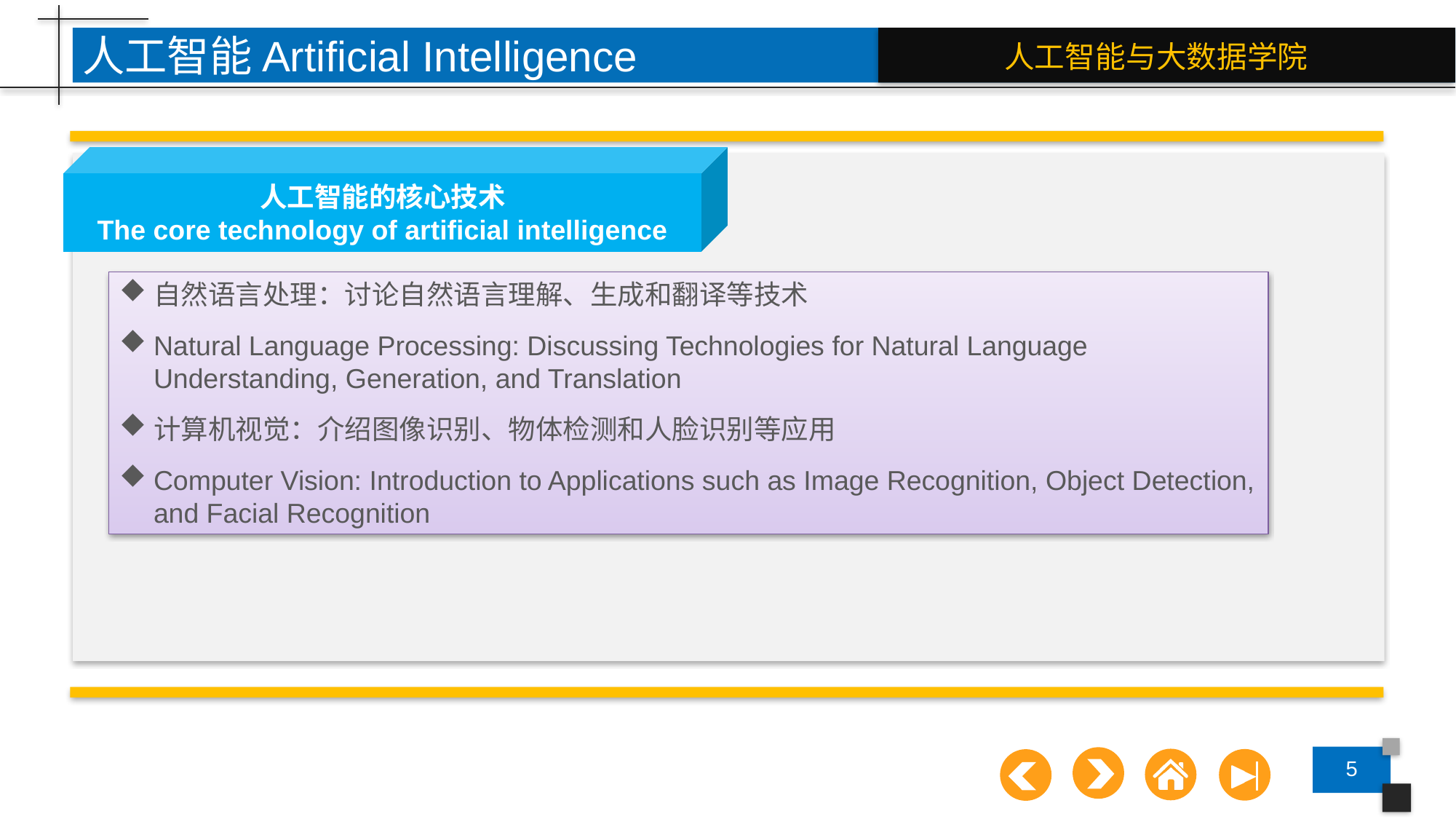

人工智能Artificial Intelligence
人工智能的核心技术
The core technology of artificial intelligence
自然语言处理：讨论自然语言理解、生成和翻译等技术
Natural Language Processing: Discussing Technologies for Natural Language Understanding, Generation, and Translation
计算机视觉：介绍图像识别、物体检测和人脸识别等应用
Computer Vision: Introduction to Applications such as Image Recognition, Object Detection, and Facial Recognition